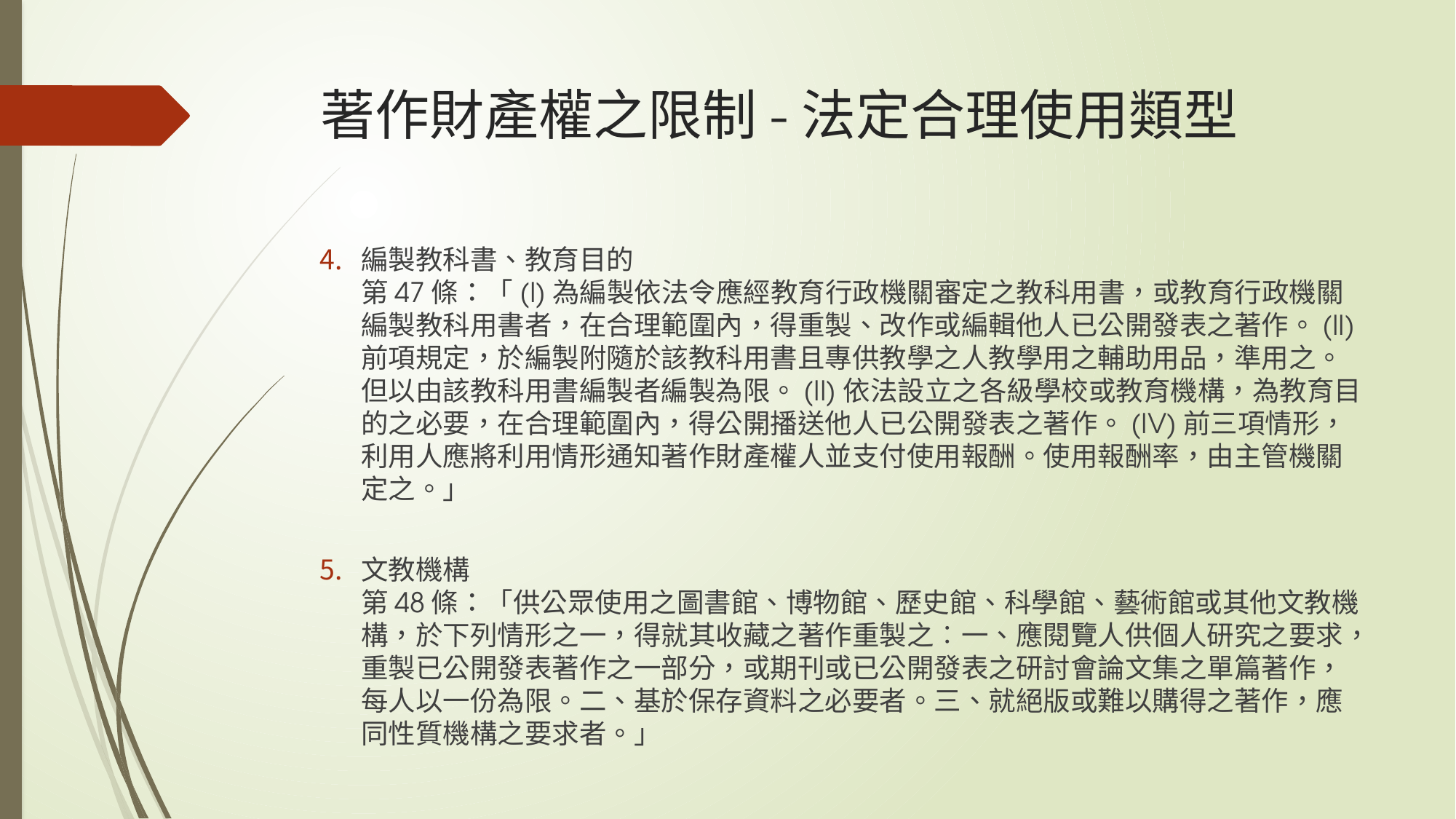

# 著作財產權之限制-法定合理使用類型
編製教科書、教育目的
第47條：「(I)為編製依法令應經教育行政機關審定之教科用書，或教育行政機關編製教科用書者，在合理範圍內，得重製、改作或編輯他人已公開發表之著作。(II)前項規定，於編製附隨於該教科用書且專供教學之人教學用之輔助用品，準用之。但以由該教科用書編製者編製為限。(II)依法設立之各級學校或教育機構，為教育目的之必要，在合理範圍內，得公開播送他人已公開發表之著作。(IV)前三項情形，利用人應將利用情形通知著作財產權人並支付使用報酬。使用報酬率，由主管機關定之。」
文教機構
第48條：「供公眾使用之圖書館、博物館、歷史館、科學館、藝術館或其他文教機構，於下列情形之一，得就其收藏之著作重製之︰一、應閱覽人供個人研究之要求，重製已公開發表著作之一部分，或期刊或已公開發表之研討會論文集之單篇著作，每人以一份為限。二、基於保存資料之必要者。三、就絕版或難以購得之著作，應同性質機構之要求者。」